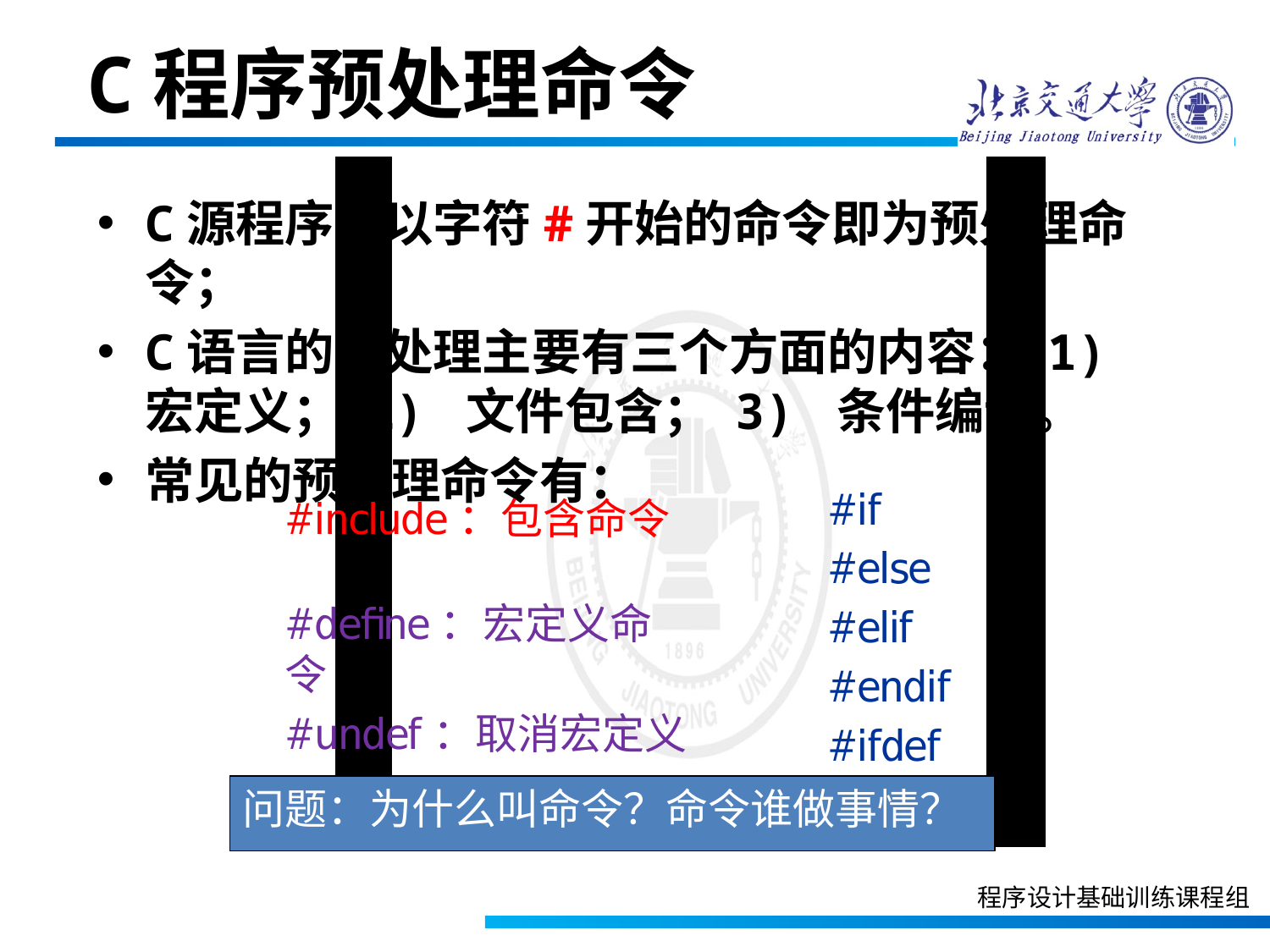

C程序预处理命令
C源程序中以字符#开始的命令即为预处理命令；
C语言的预处理主要有三个方面的内容： 1) 宏定义； 2) 文件包含； 3) 条件编译。
常见的预处理命令有：
#if
#else
#elif
#endif
#ifdef
#ifndef
#include：包含命令
#define：宏定义命令
#undef：取消宏定义
问题：为什么叫命令？命令谁做事情？
程序设计基础训练课程组